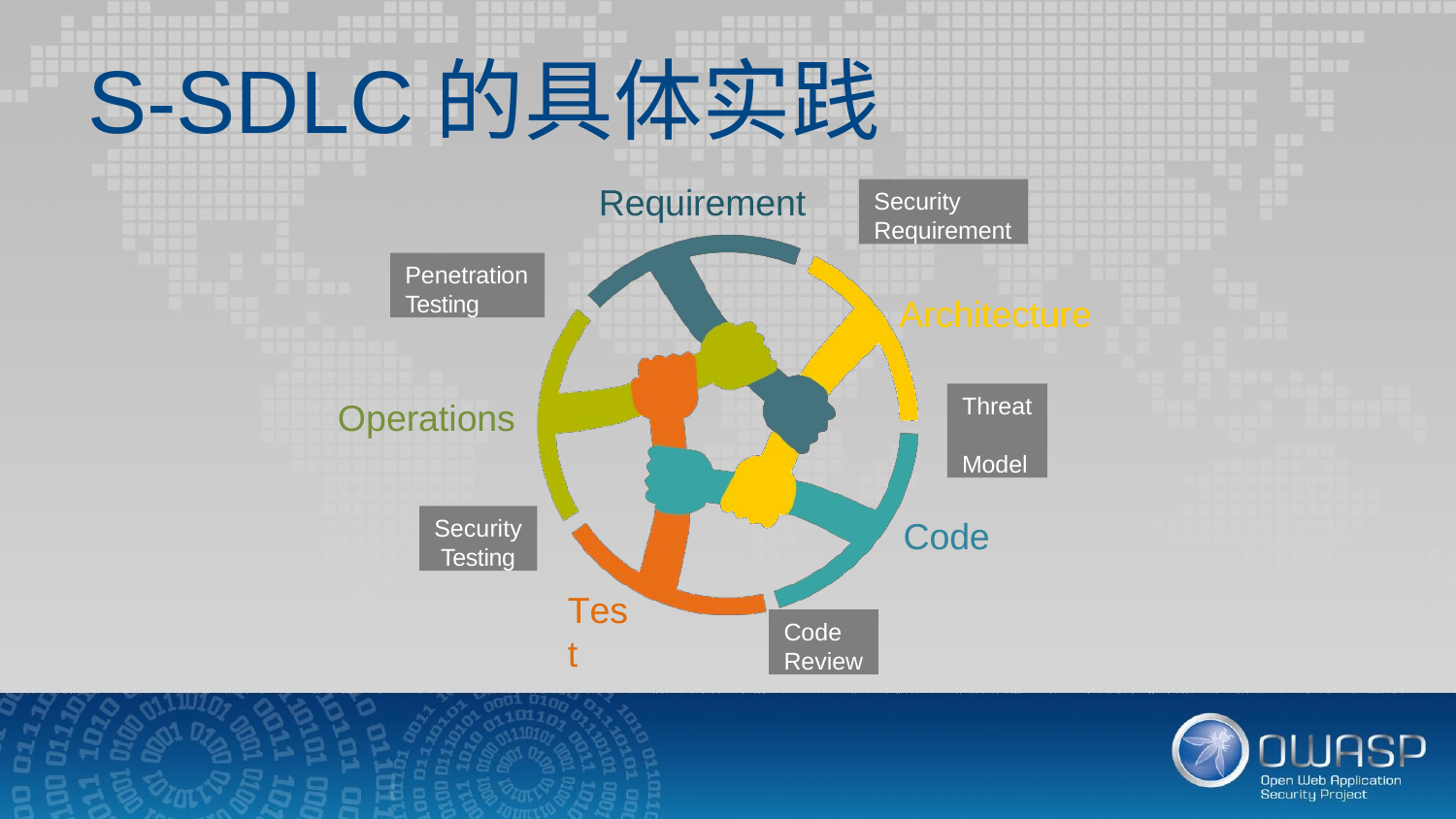

# S-SDLC的具体实践
Requirement
Security
Requirement

Penetration
Testing
Architecture
Threat  Model
Operations
Security  Testing
Code
Test
Code  Review